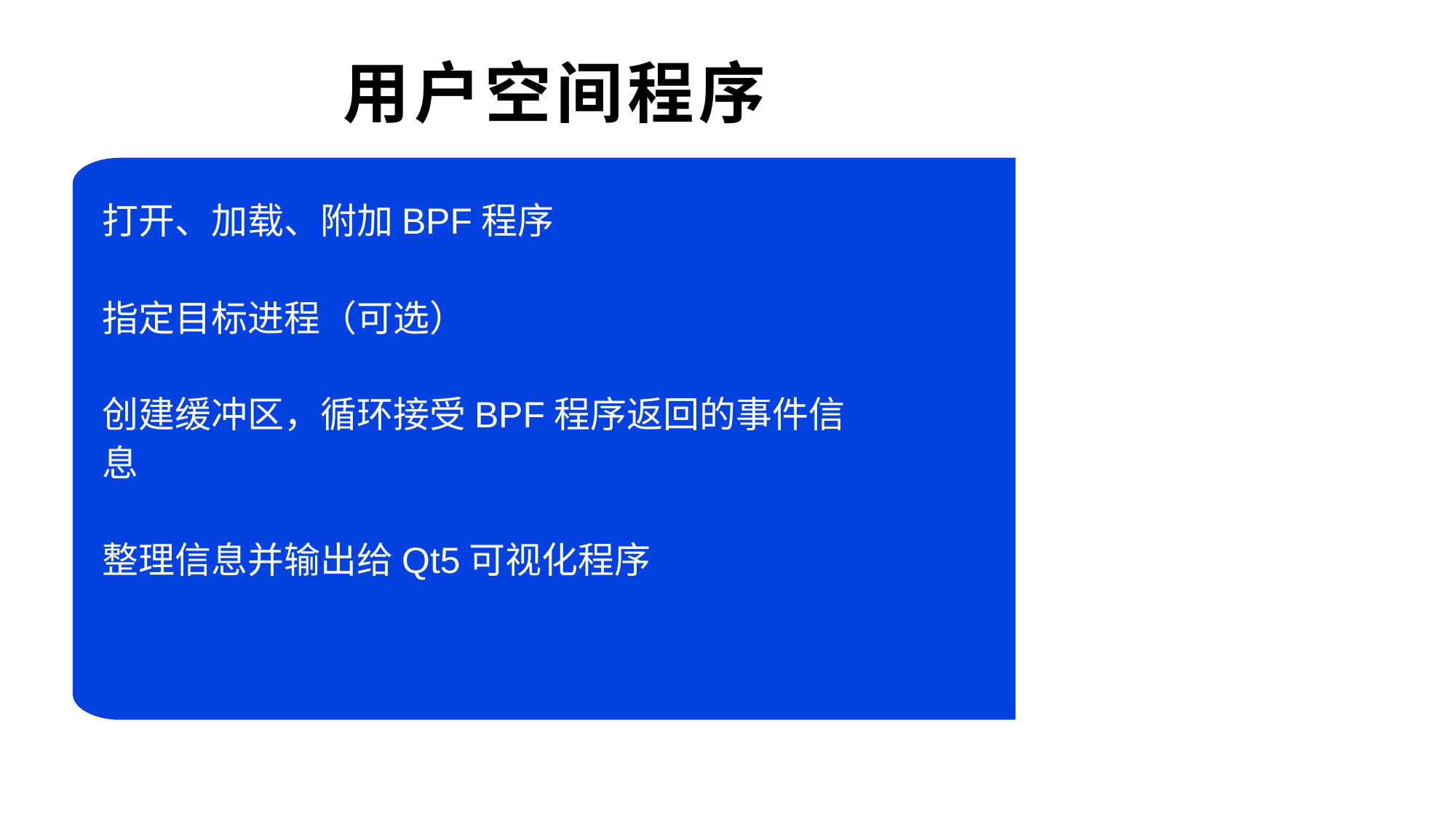

# 用户空间程序

打开、加载、附加BPF程序

指定目标进程（可选）

创建缓冲区，循环接受BPF程序返回的事件信息

整理信息并输出给Qt5可视化程序